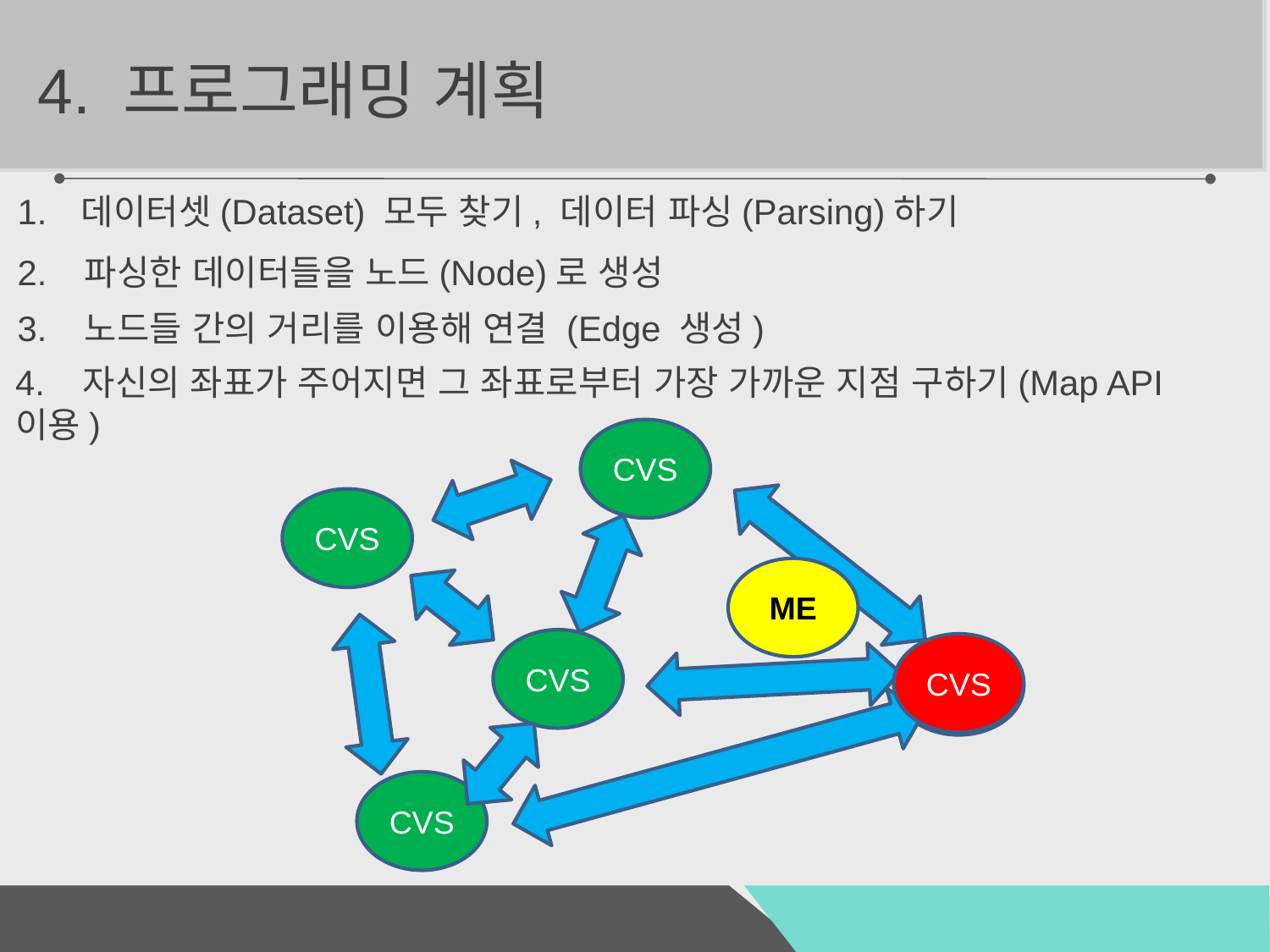

# 4. 프로그래밍 계획
데이터셋(Dataset) 모두 찾기, 데이터 파싱(Parsing)하기
2.   파싱한 데이터들을 노드(Node)로 생성
3.   노드들 간의 거리를 이용해 연결 (Edge 생성)
4.   자신의 좌표가 주어지면 그 좌표로부터 가장 가까운 지점 구하기(Map API 이용)
CVS

CVS

ME

CVS
CVS
CVS

CVS